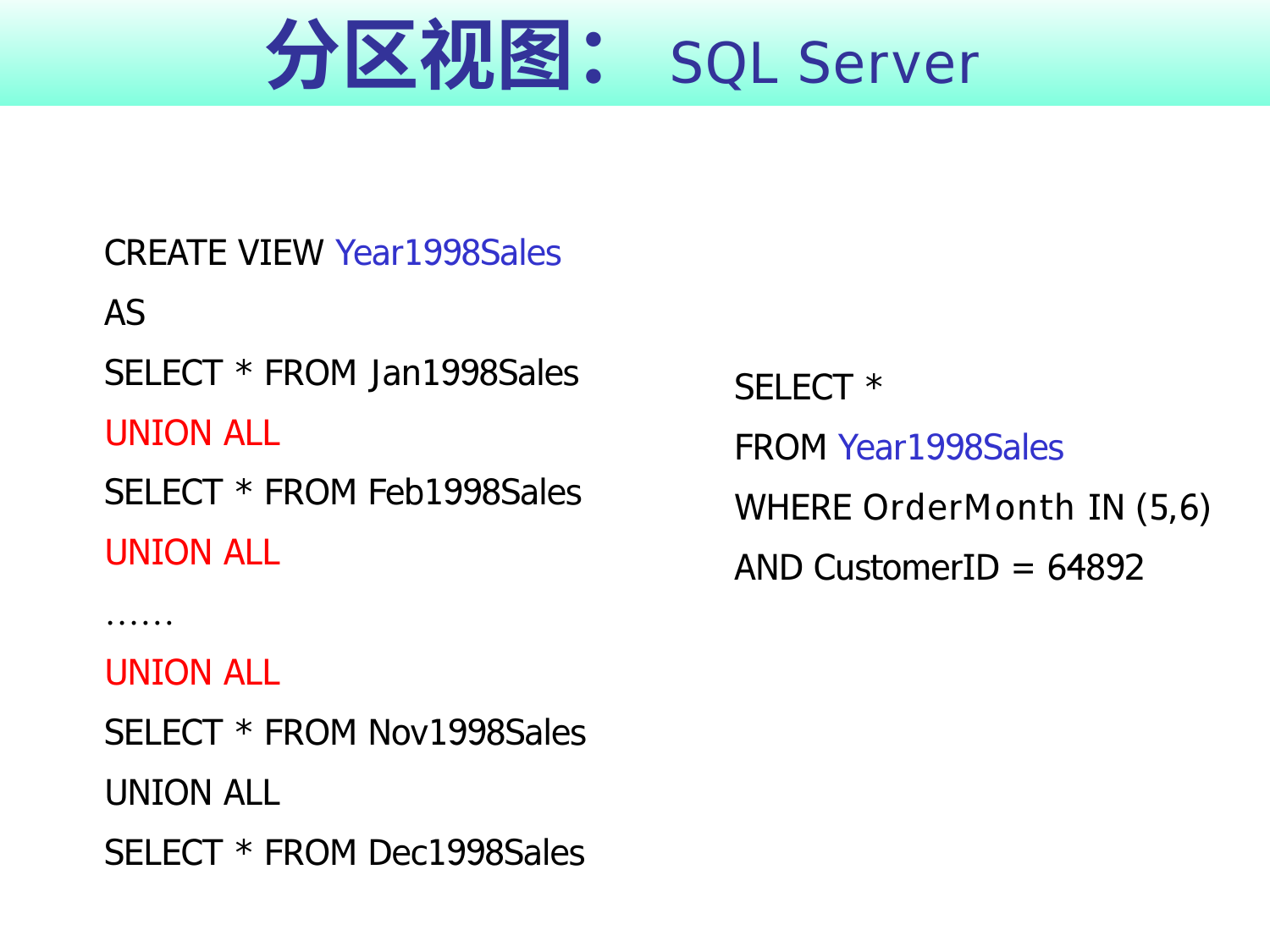

# 分区视图：SQL Server
CREATE VIEW Year1998Sales
AS
SELECT * FROM Jan1998Sales
UNION ALL
SELECT * FROM Feb1998Sales
UNION ALL
……
UNION ALL
SELECT * FROM Nov1998Sales
UNION ALL
SELECT * FROM Dec1998Sales
SELECT *
FROM Year1998Sales
WHERE OrderMonth IN (5,6)
AND CustomerID = 64892